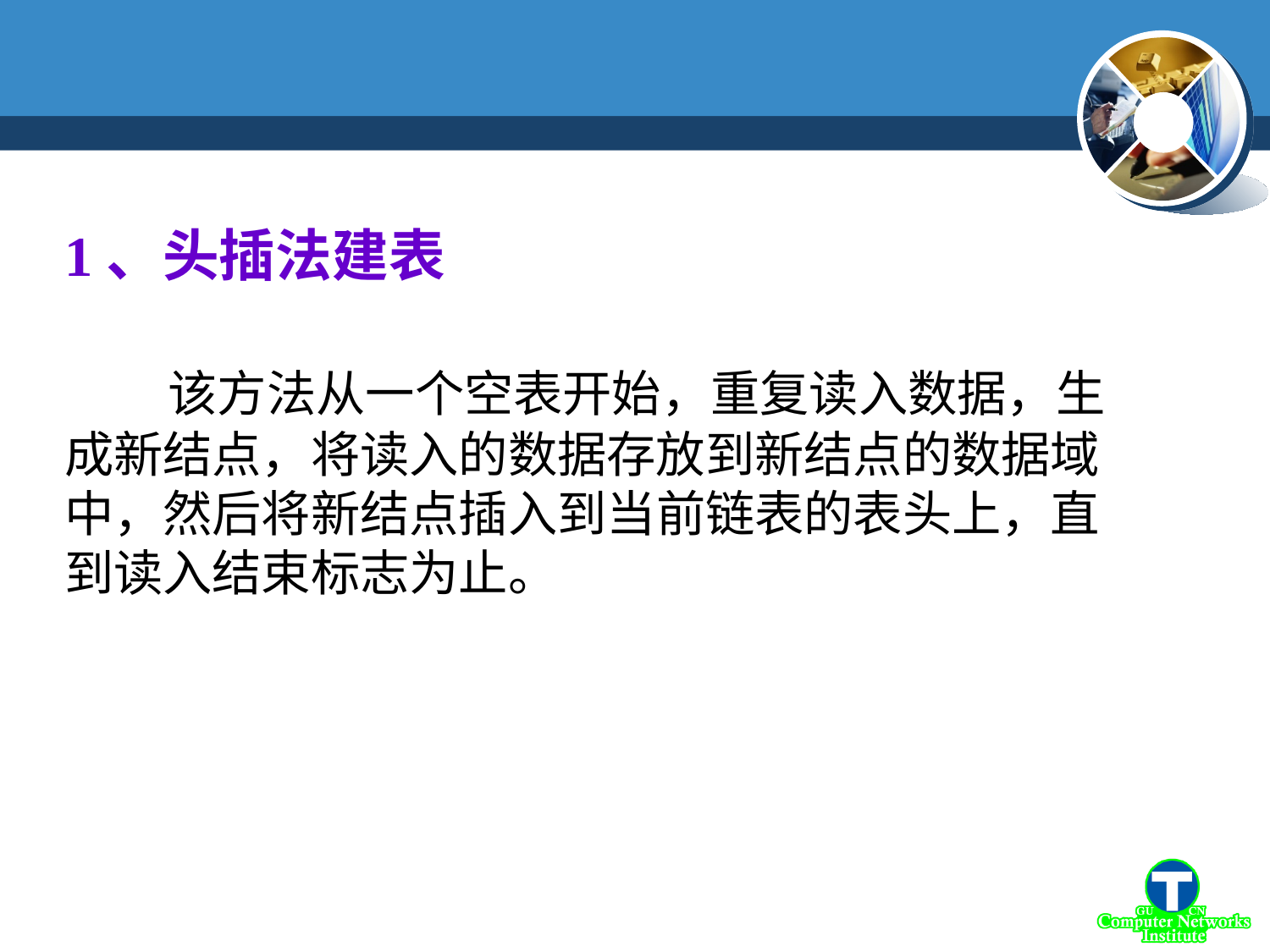

1、头插法建表

       该方法从一个空表开始，重复读入数据，生成新结点，将读入的数据存放到新结点的数据域中，然后将新结点插入到当前链表的表头上，直到读入结束标志为止。